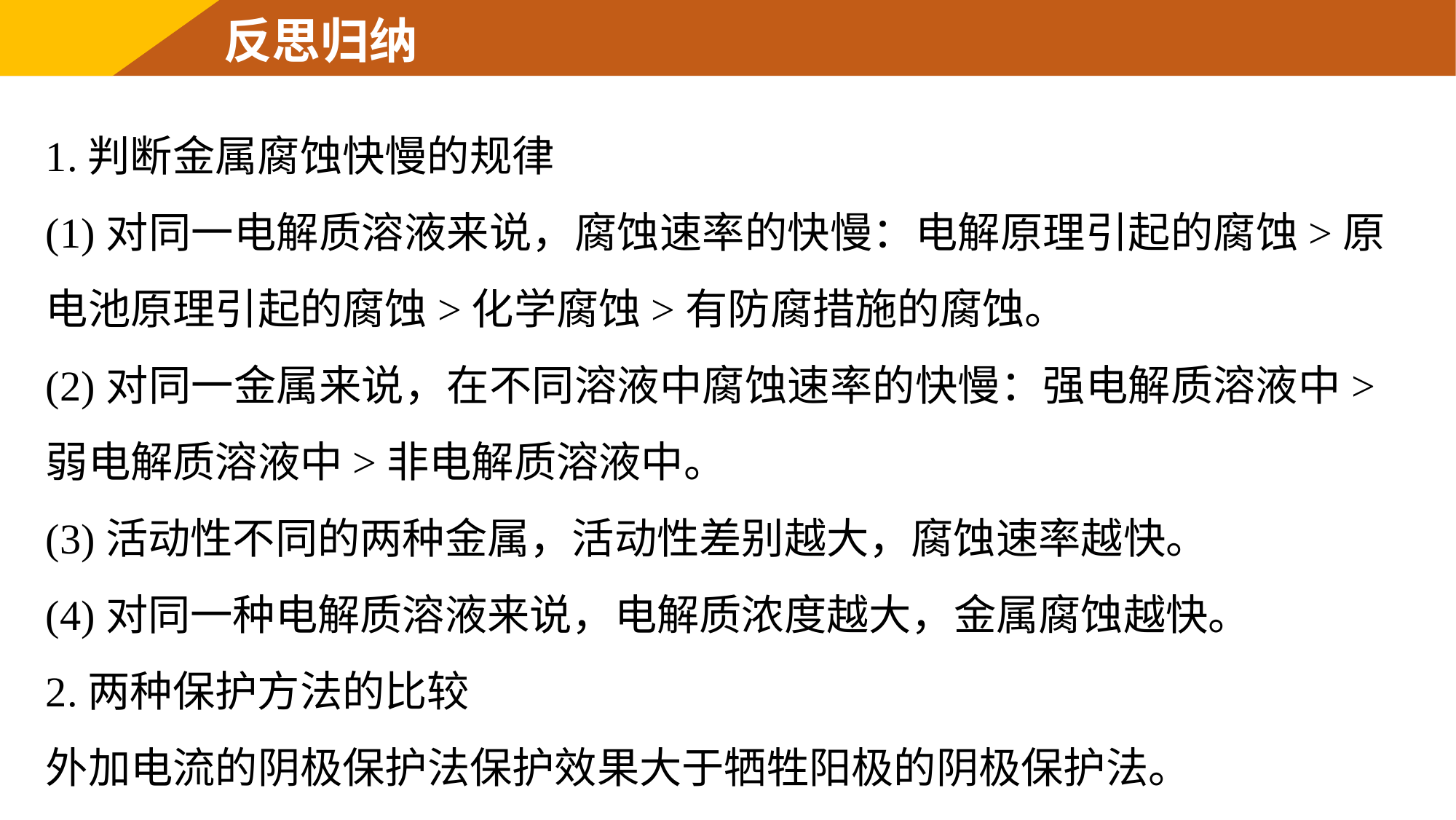

反思归纳
1.判断金属腐蚀快慢的规律
(1)对同一电解质溶液来说，腐蚀速率的快慢：电解原理引起的腐蚀>原电池原理引起的腐蚀>化学腐蚀>有防腐措施的腐蚀。
(2)对同一金属来说，在不同溶液中腐蚀速率的快慢：强电解质溶液中>弱电解质溶液中>非电解质溶液中。
(3)活动性不同的两种金属，活动性差别越大，腐蚀速率越快。
(4)对同一种电解质溶液来说，电解质浓度越大，金属腐蚀越快。
2.两种保护方法的比较
外加电流的阴极保护法保护效果大于牺牲阳极的阴极保护法。